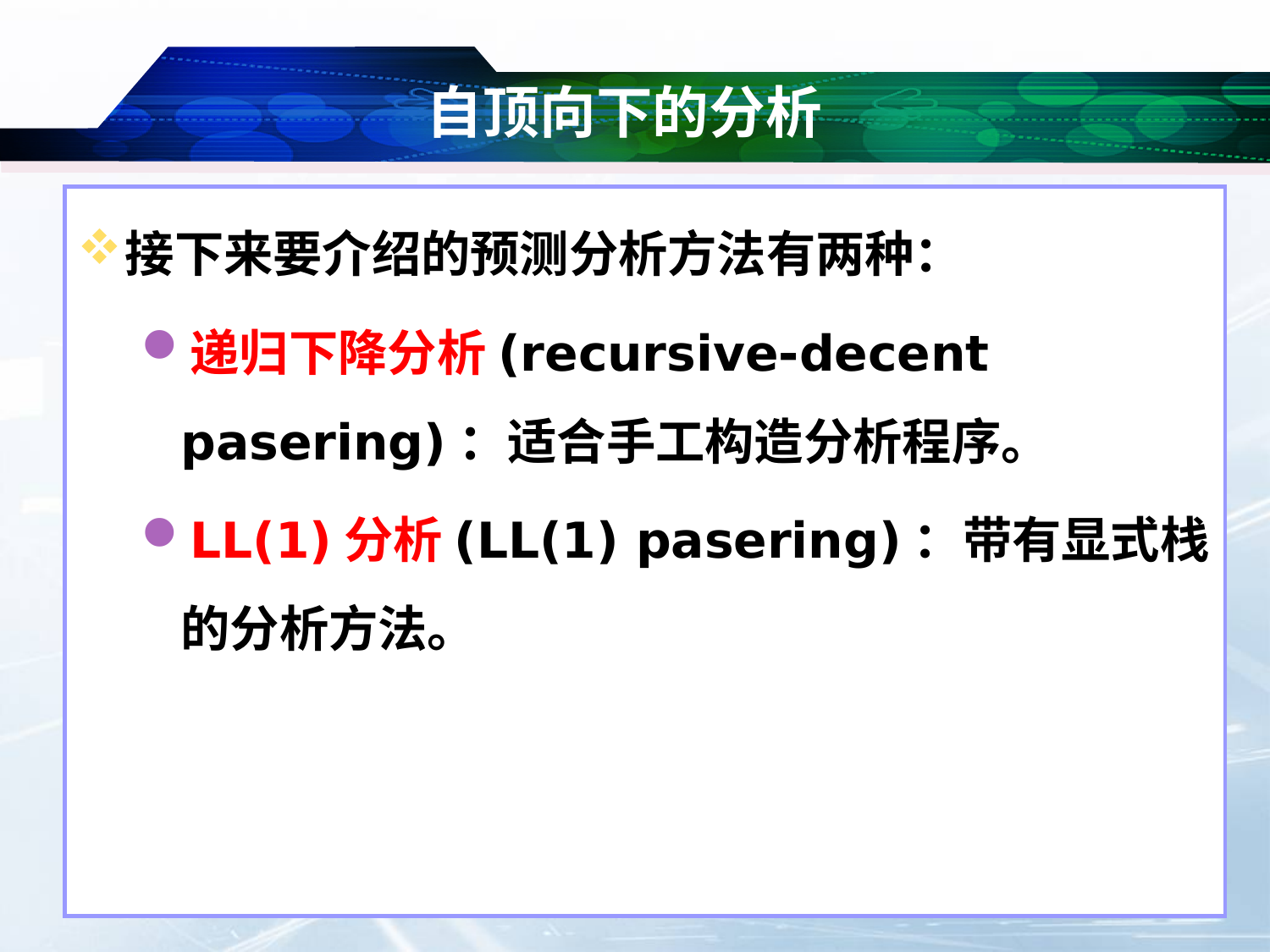

# 自顶向下的分析
接下来要介绍的预测分析方法有两种：
递归下降分析(recursive-decent pasering)：适合手工构造分析程序。
LL(1)分析(LL(1) pasering)：带有显式栈的分析方法。